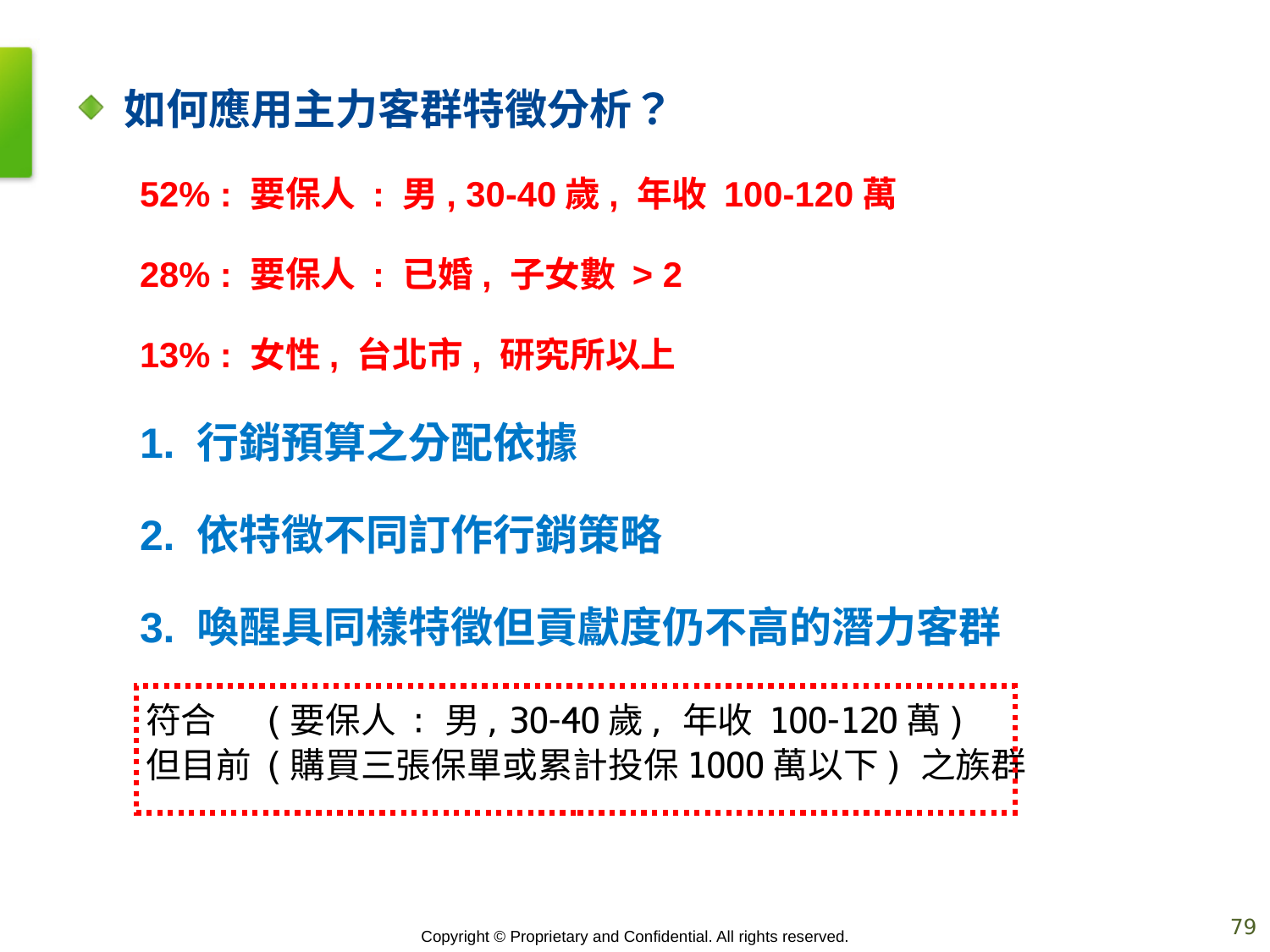

#
如何應用主力客群特徵分析？
52% : 要保人 : 男, 30-40歲, 年收 100-120萬
28% : 要保人 : 已婚, 子女數 > 2
13% : 女性, 台北市, 研究所以上
1. 行銷預算之分配依據
2. 依特徵不同訂作行銷策略
3. 喚醒具同樣特徵但貢獻度仍不高的潛力客群

符合　 (要保人 : 男, 30-40歲, 年收 100-120萬)
但目前 (購買三張保單或累計投保1000萬以下) 之族群
79